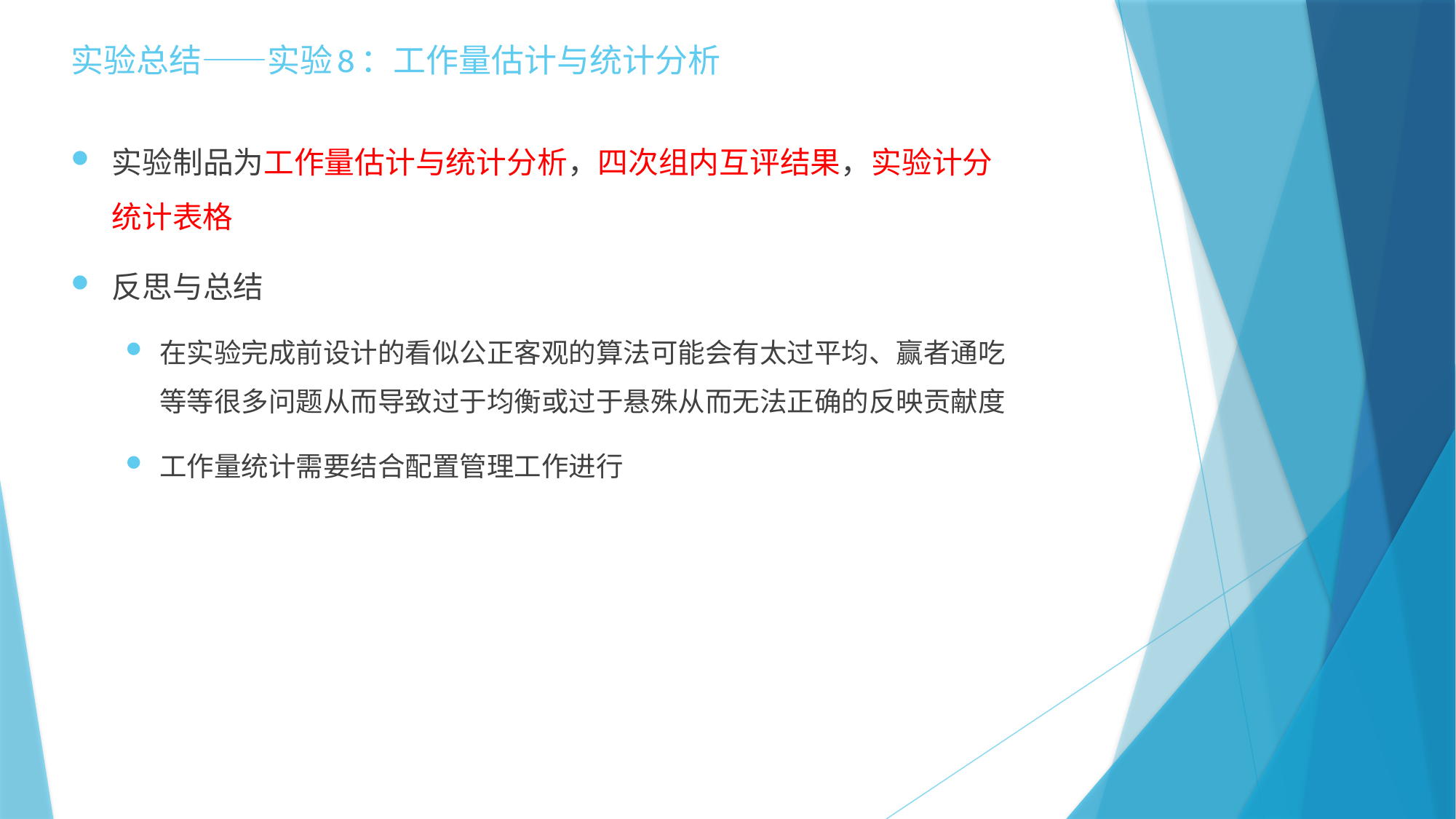

# 实验总结——实验8：工作量估计与统计分析
实验制品为工作量估计与统计分析，四次组内互评结果，实验计分统计表格
反思与总结
在实验完成前设计的看似公正客观的算法可能会有太过平均、赢者通吃等等很多问题从而导致过于均衡或过于悬殊从而无法正确的反映贡献度
工作量统计需要结合配置管理工作进行